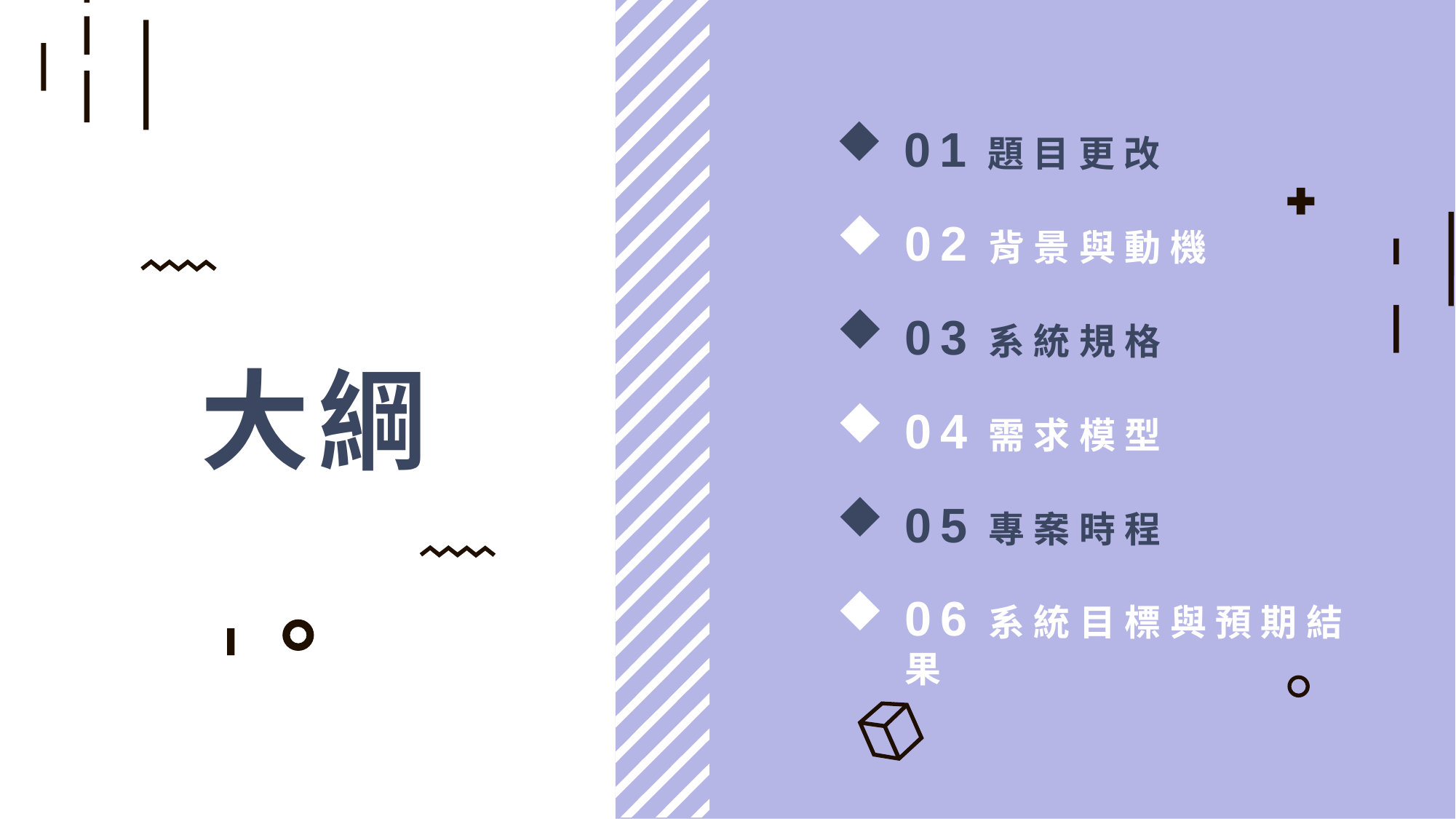

01題目更改

02背景與動機

大綱
03系統規格
04需求模型
05專案時程

06系統目標與預期結果